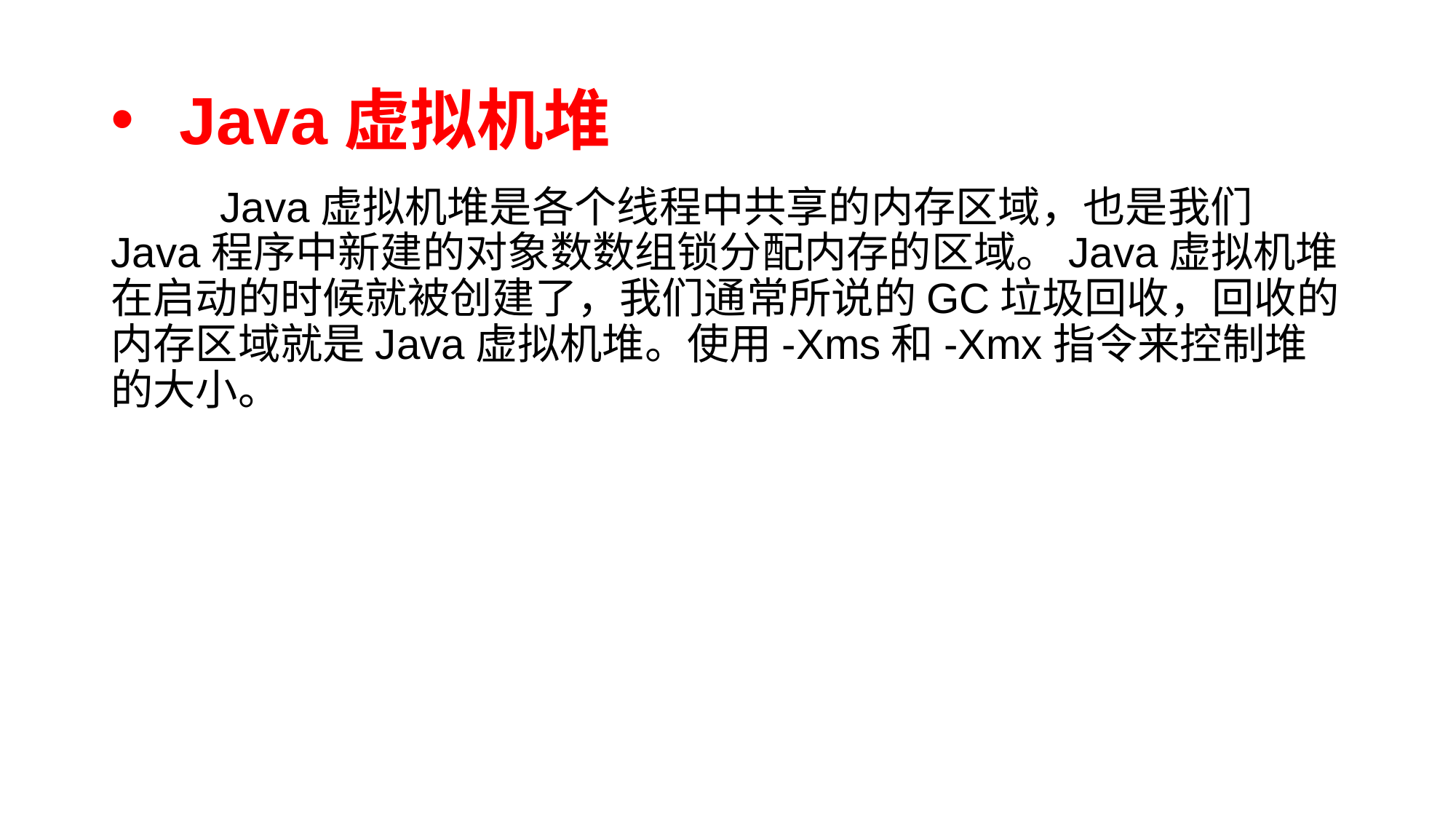

# Java虚拟机堆
	Java虚拟机堆是各个线程中共享的内存区域，也是我们Java程序中新建的对象数数组锁分配内存的区域。Java虚拟机堆在启动的时候就被创建了，我们通常所说的GC垃圾回收，回收的内存区域就是Java虚拟机堆。使用-Xms和-Xmx指令来控制堆的大小。